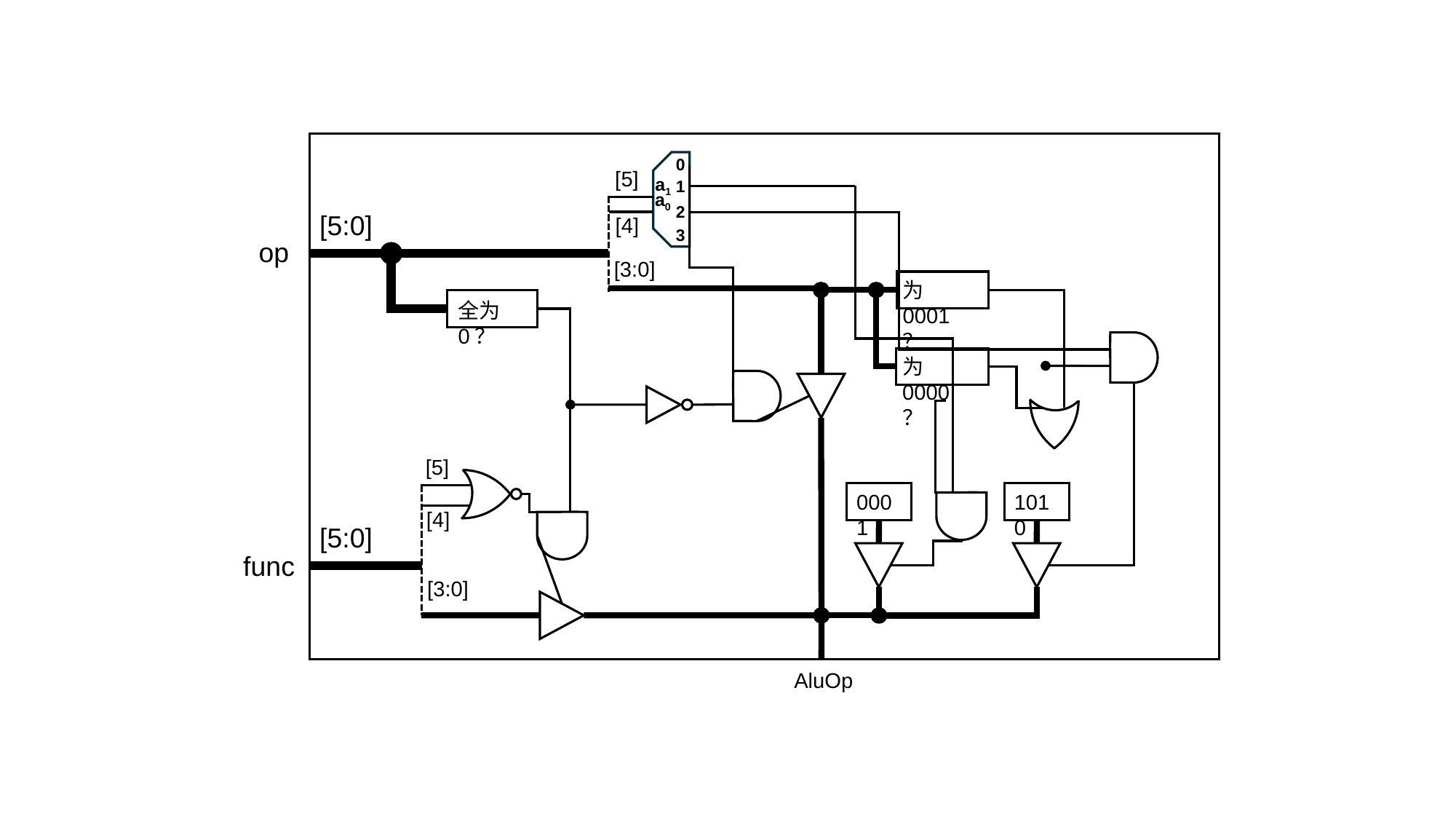

0
[5]
a1
1

a0
2
[5:0]
[4]
3
op

[3:0]

为0001？

全为0？

为0000？

[5]
0001
1010

[4]

[5:0]

func
[3:0]

AluOp